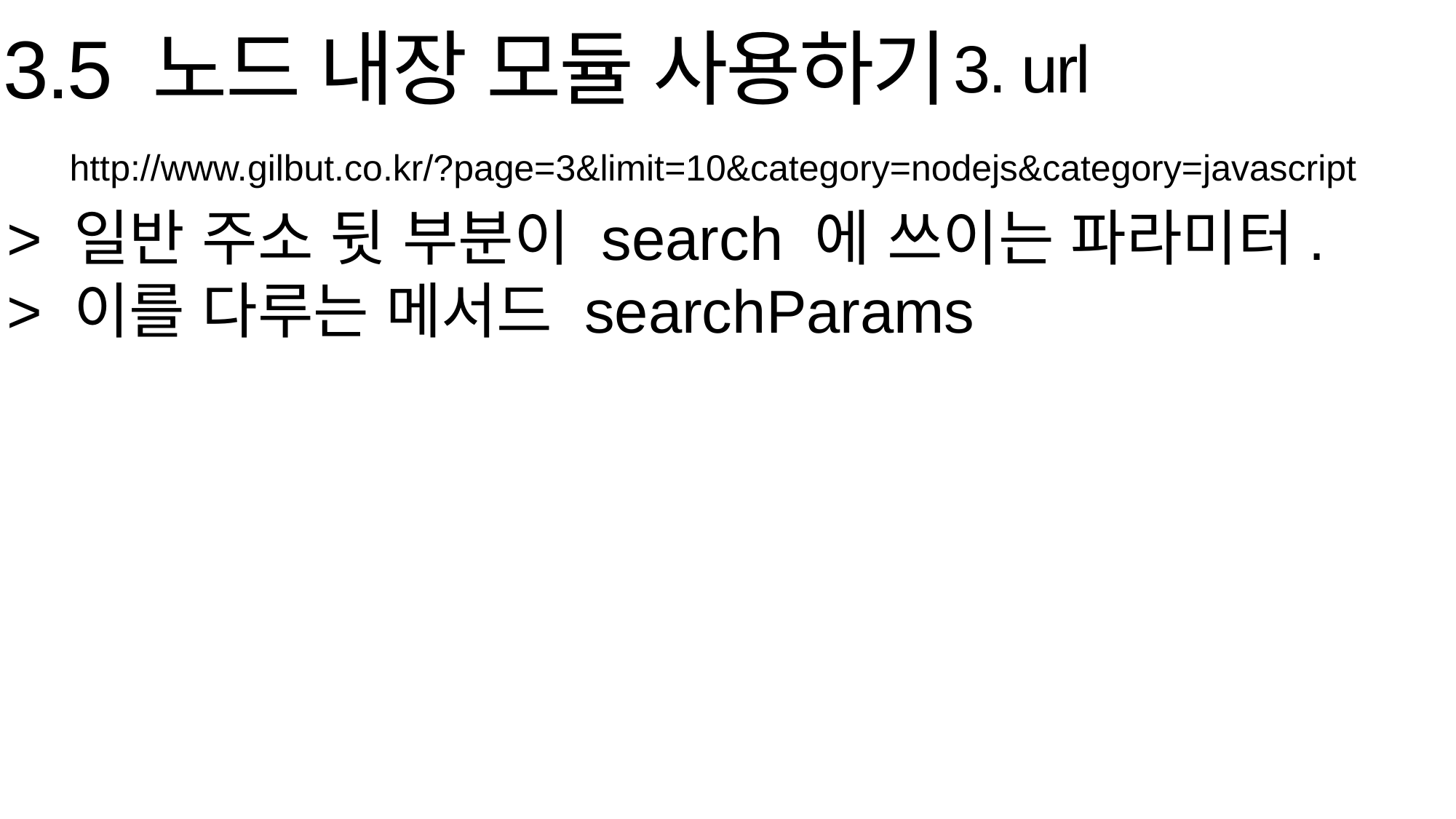

3.5 노드 내장 모듈 사용하기
3. url
http://www.gilbut.co.kr/?page=3&limit=10&category=nodejs&category=javascript
> 일반 주소 뒷 부분이 search 에 쓰이는 파라미터.
> 이를 다루는 메서드 searchParams